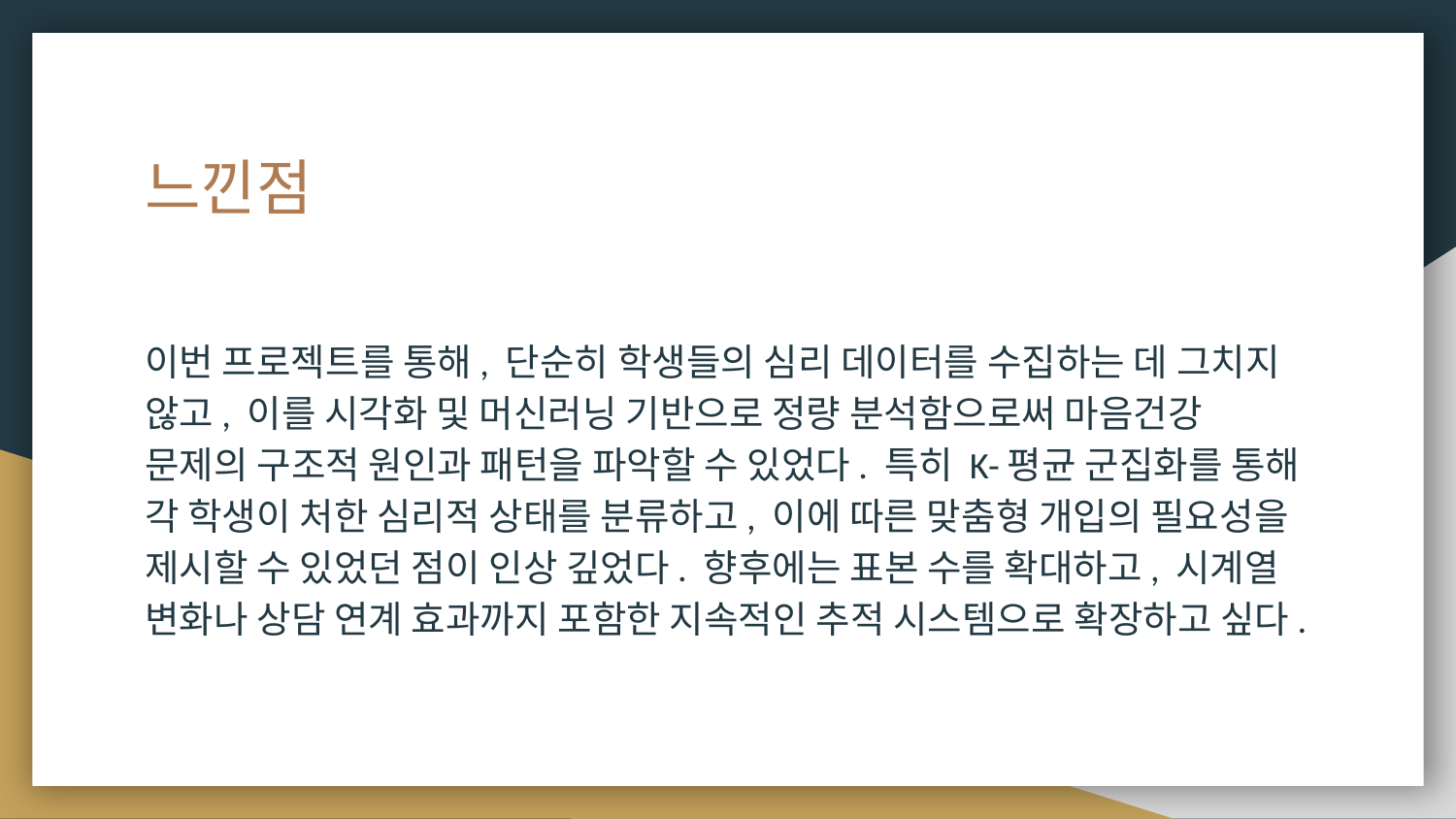

# 느낀점
이번 프로젝트를 통해, 단순히 학생들의 심리 데이터를 수집하는 데 그치지 않고, 이를 시각화 및 머신러닝 기반으로 정량 분석함으로써 마음건강 문제의 구조적 원인과 패턴을 파악할 수 있었다. 특히 K-평균 군집화를 통해 각 학생이 처한 심리적 상태를 분류하고, 이에 따른 맞춤형 개입의 필요성을 제시할 수 있었던 점이 인상 깊었다. 향후에는 표본 수를 확대하고, 시계열 변화나 상담 연계 효과까지 포함한 지속적인 추적 시스템으로 확장하고 싶다.